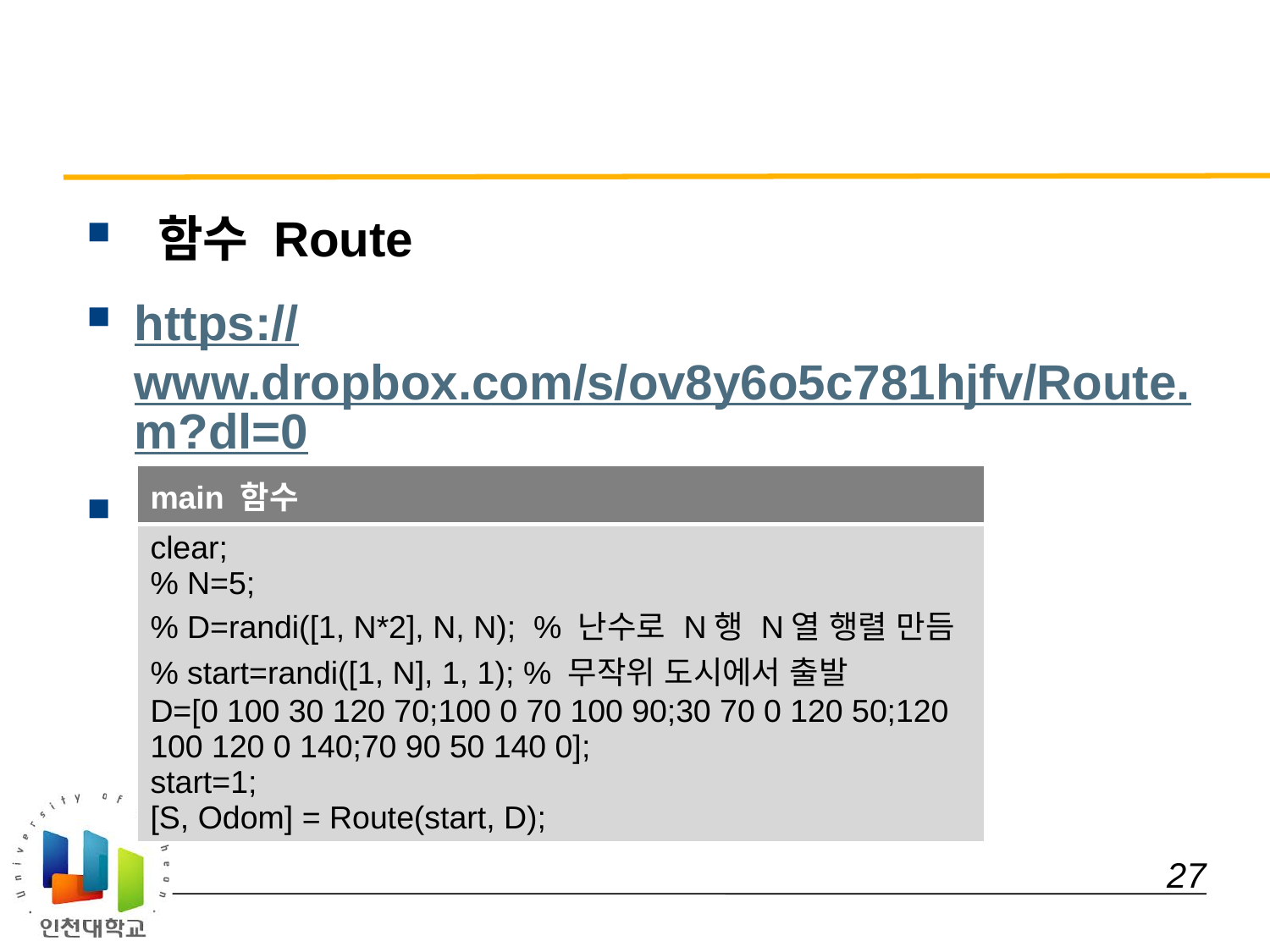

#
 함수 Route
https://www.dropbox.com/s/ov8y6o5c781hjfv/Route.m?dl=0

| main 함수 |
| --- |
| clear; % N=5; % D=randi([1, N\*2], N, N); % 난수로 N행 N열 행렬 만듬 % start=randi([1, N], 1, 1); % 무작위 도시에서 출발 D=[0 100 30 120 70;100 0 70 100 90;30 70 0 120 50;120 100 120 0 140;70 90 50 140 0]; start=1; [S, Odom] = Route(start, D); |
 27